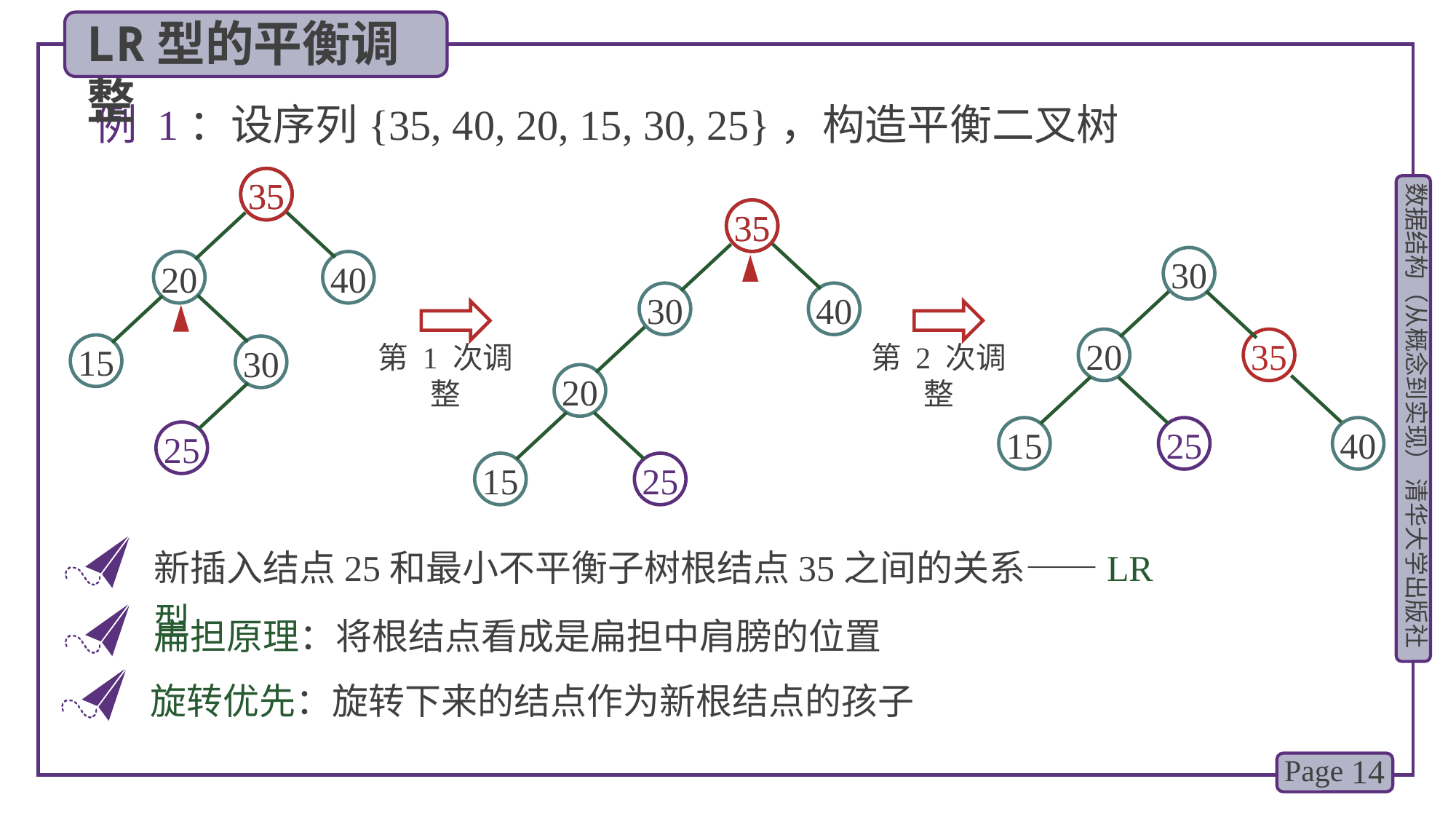

LR型的平衡调整

例 1：设序列{35, 40, 20, 15, 30, 25}，构造平衡二叉树
35
35
35

40

35

40

20
30

20

15
25

30

20

15
25

35

40

30

15

第 1 次调整

第 2 次调整

25
新插入结点25和最小不平衡子树根结点35之间的关系——LR型

扁担原理：将根结点看成是扁担中肩膀的位置

旋转优先：旋转下来的结点作为新根结点的孩子